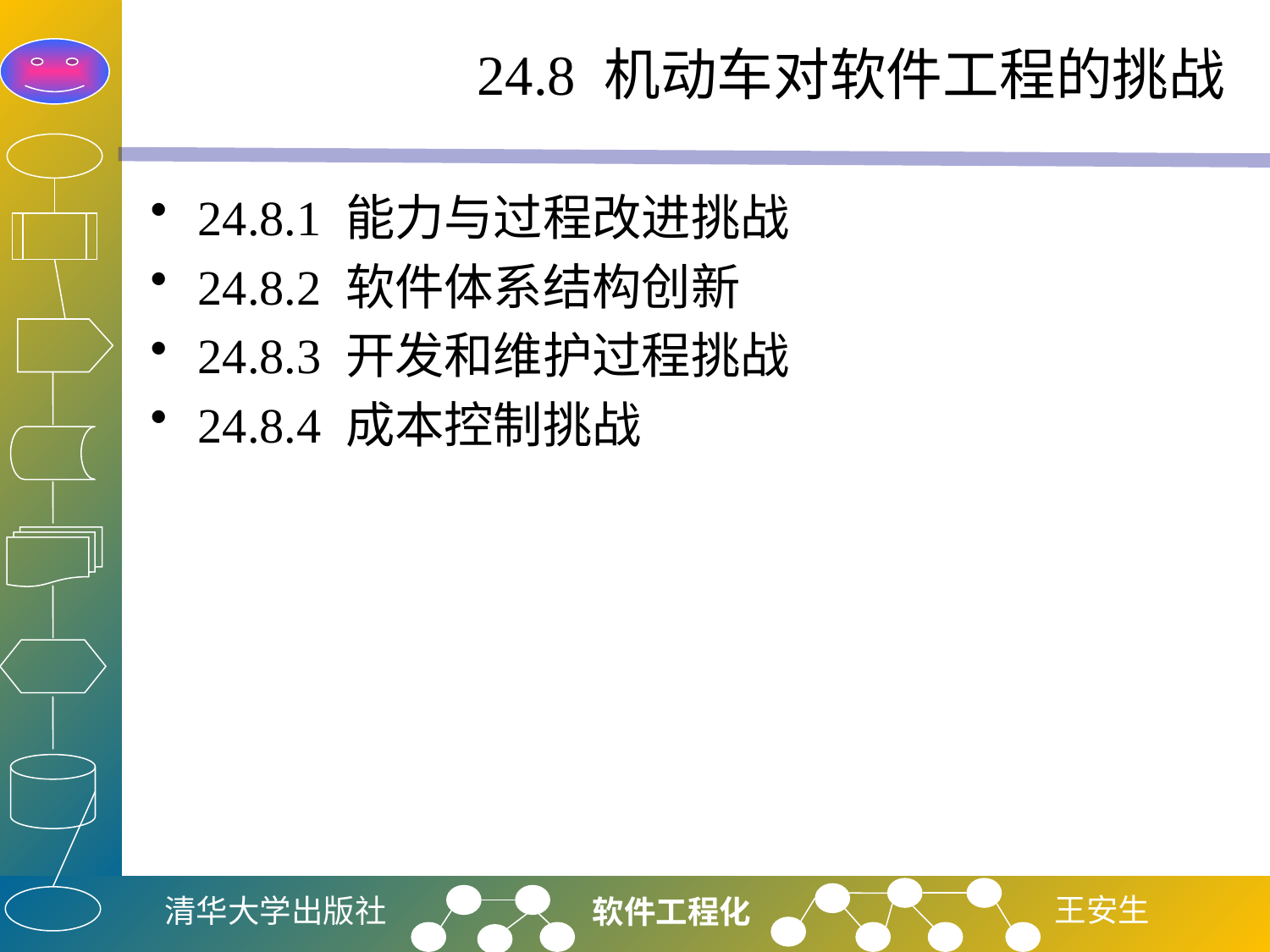

# 24.8 机动车对软件工程的挑战
24.8.1 能力与过程改进挑战
24.8.2 软件体系结构创新
24.8.3 开发和维护过程挑战
24.8.4 成本控制挑战